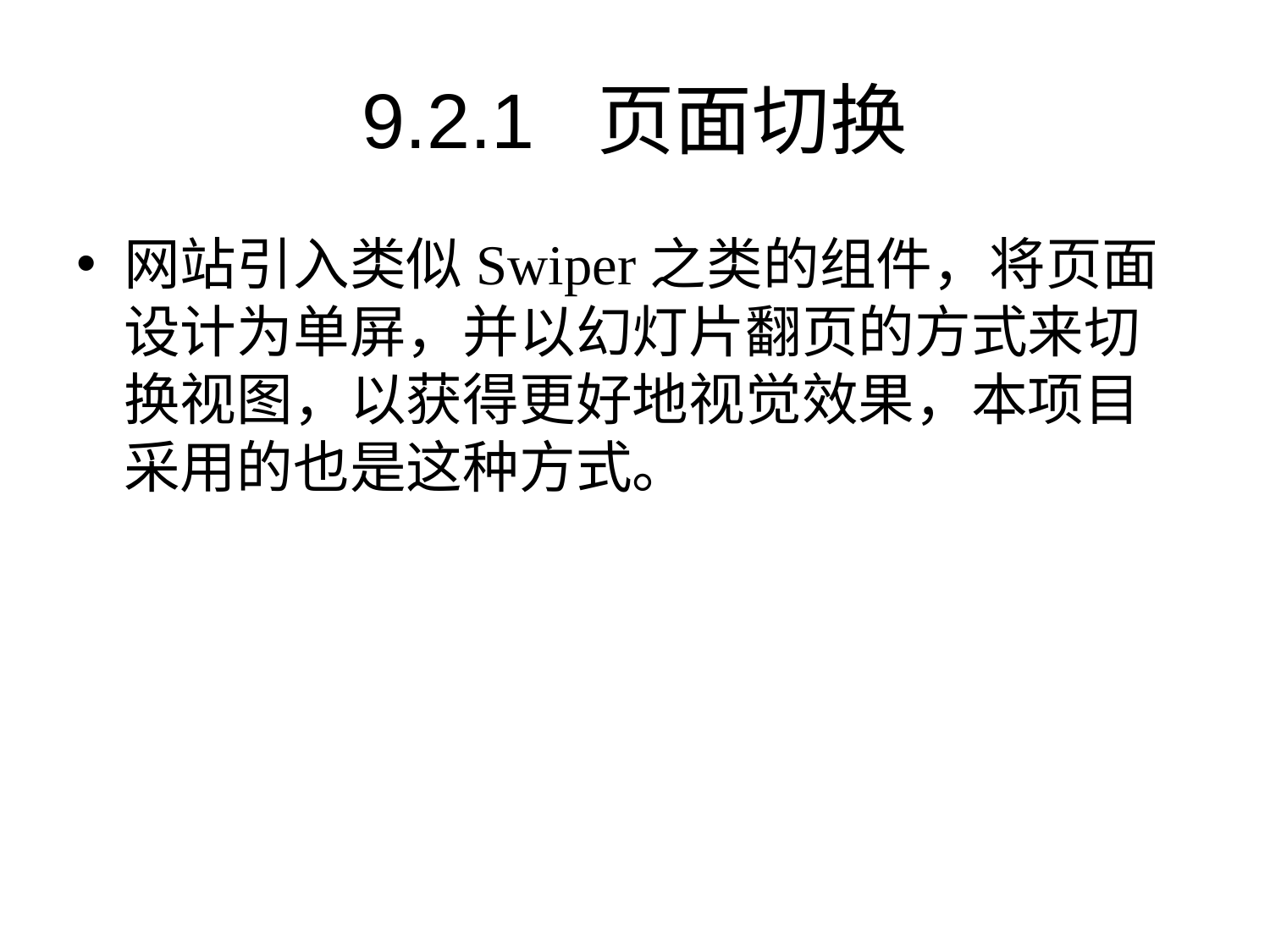

# 9.2.1  页面切换
网站引入类似Swiper之类的组件，将页面设计为单屏，并以幻灯片翻页的方式来切换视图，以获得更好地视觉效果，本项目采用的也是这种方式。